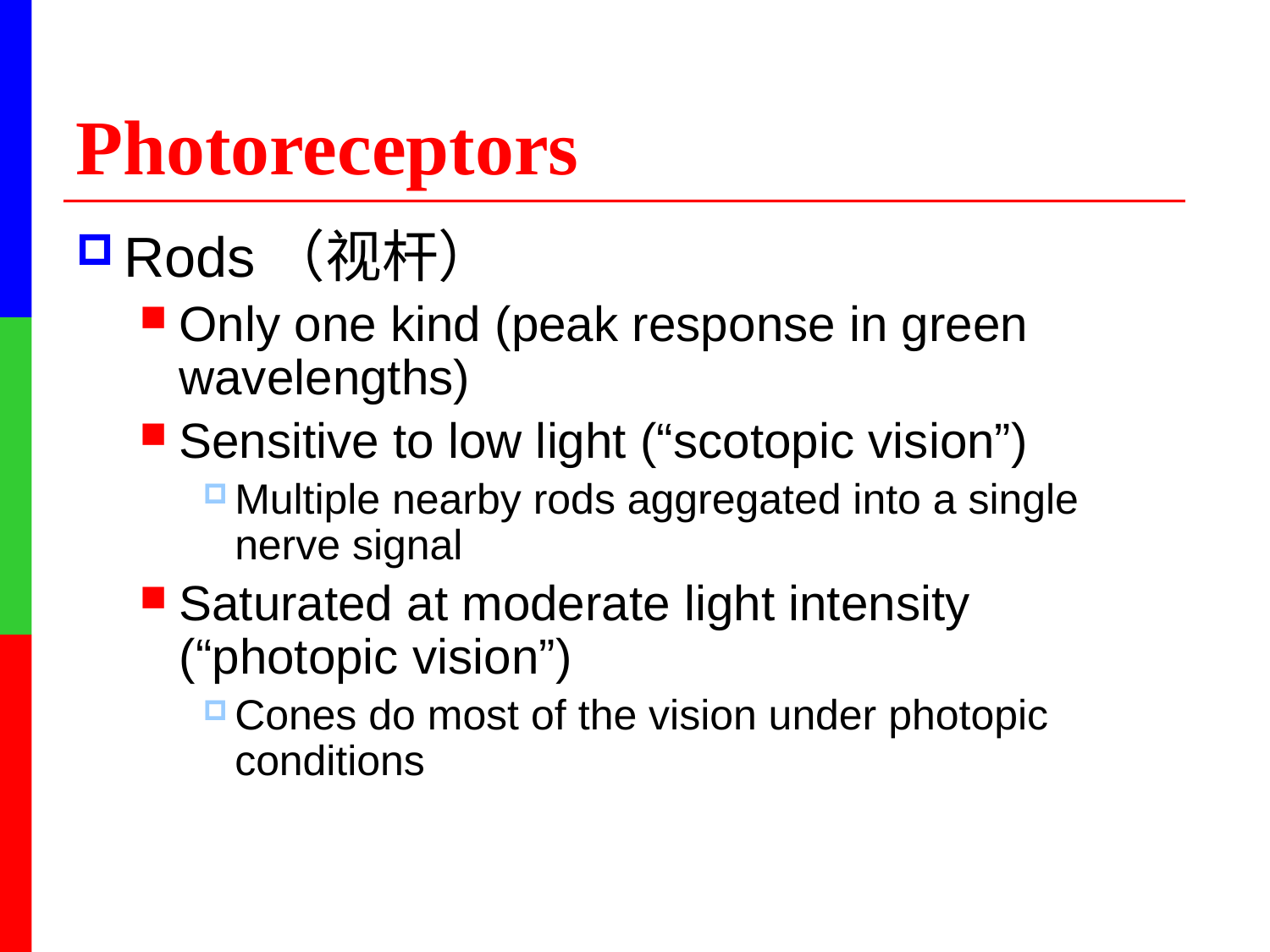

# Photoreceptors
Rods（视杆）
Only one kind (peak response in green wavelengths)
Sensitive to low light (“scotopic vision”)
Multiple nearby rods aggregated into a single nerve signal
Saturated at moderate light intensity (“photopic vision”)
Cones do most of the vision under photopic conditions